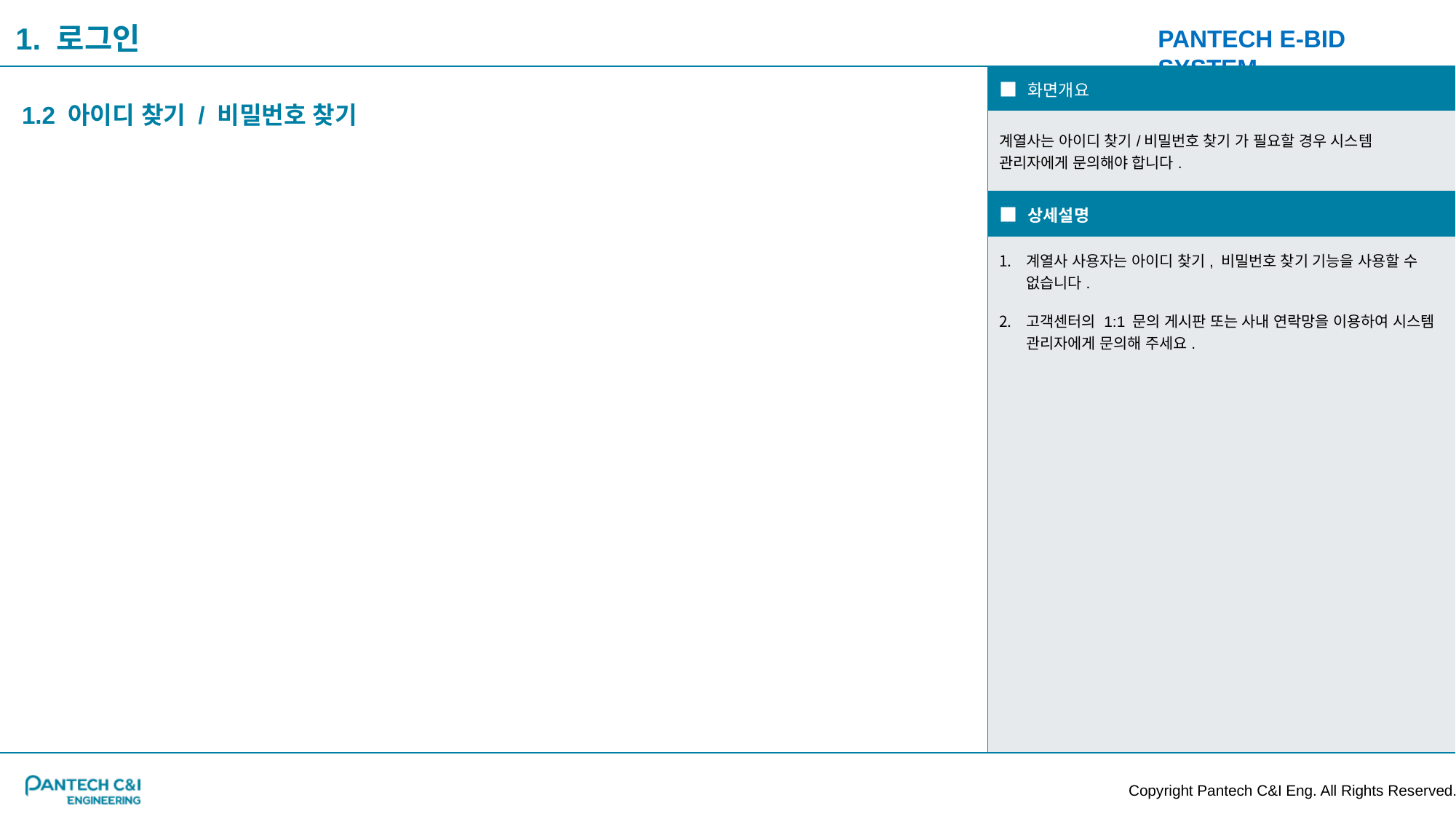

1. 로그인
| ■ 화면개요 |
| --- |
| 계열사는 아이디 찾기/비밀번호 찾기 가 필요할 경우 시스템 관리자에게 문의해야 합니다. |
| ■ 상세설명 |
| 계열사 사용자는 아이디 찾기, 비밀번호 찾기 기능을 사용할 수 없습니다. 고객센터의 1:1 문의 게시판 또는 사내 연락망을 이용하여 시스템 관리자에게 문의해 주세요. |
1.2 아이디 찾기 / 비밀번호 찾기